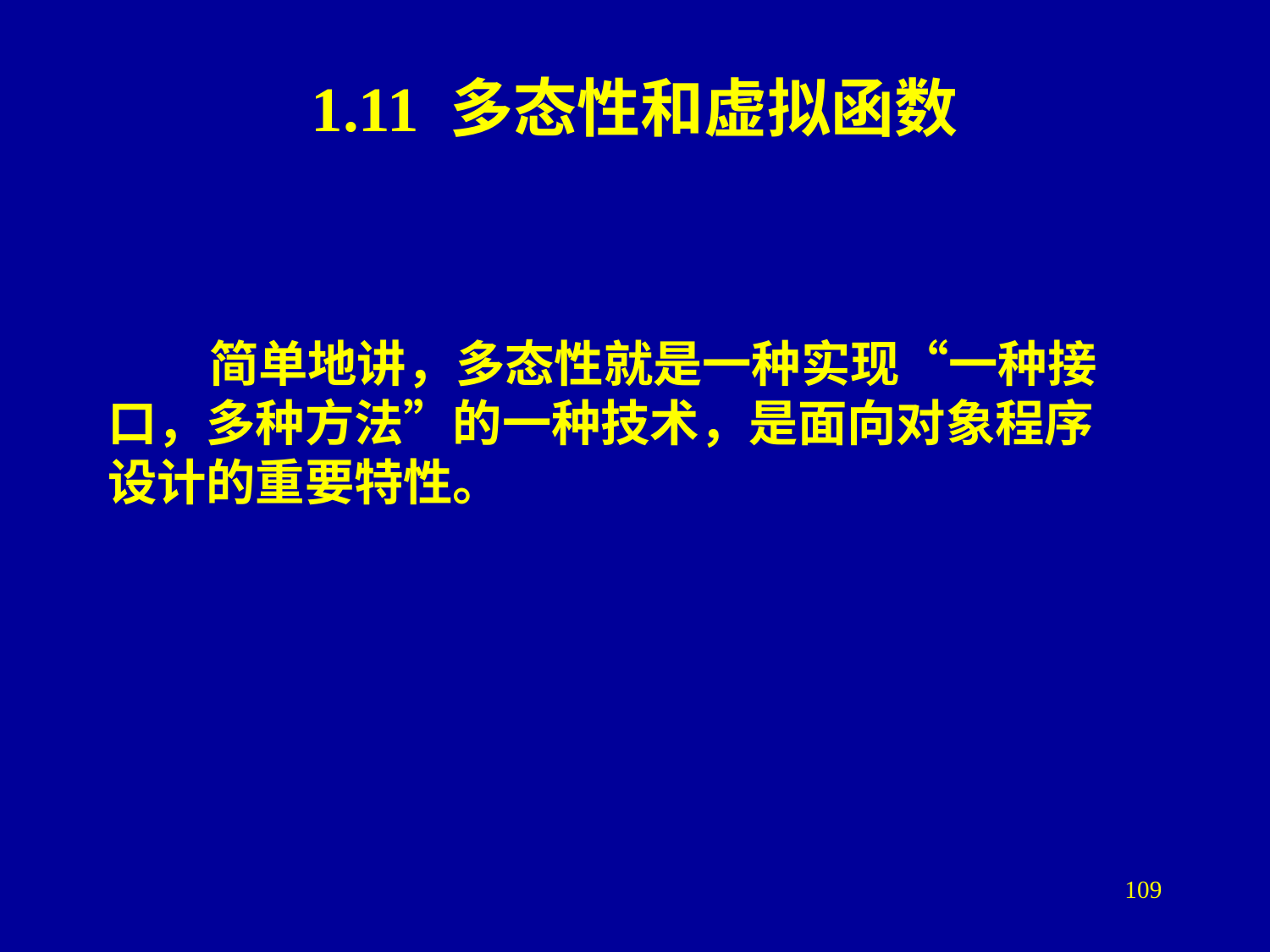

# 1.11 多态性和虚拟函数
        简单地讲，多态性就是一种实现“一种接口，多种方法”的一种技术，是面向对象程序设计的重要特性。

109